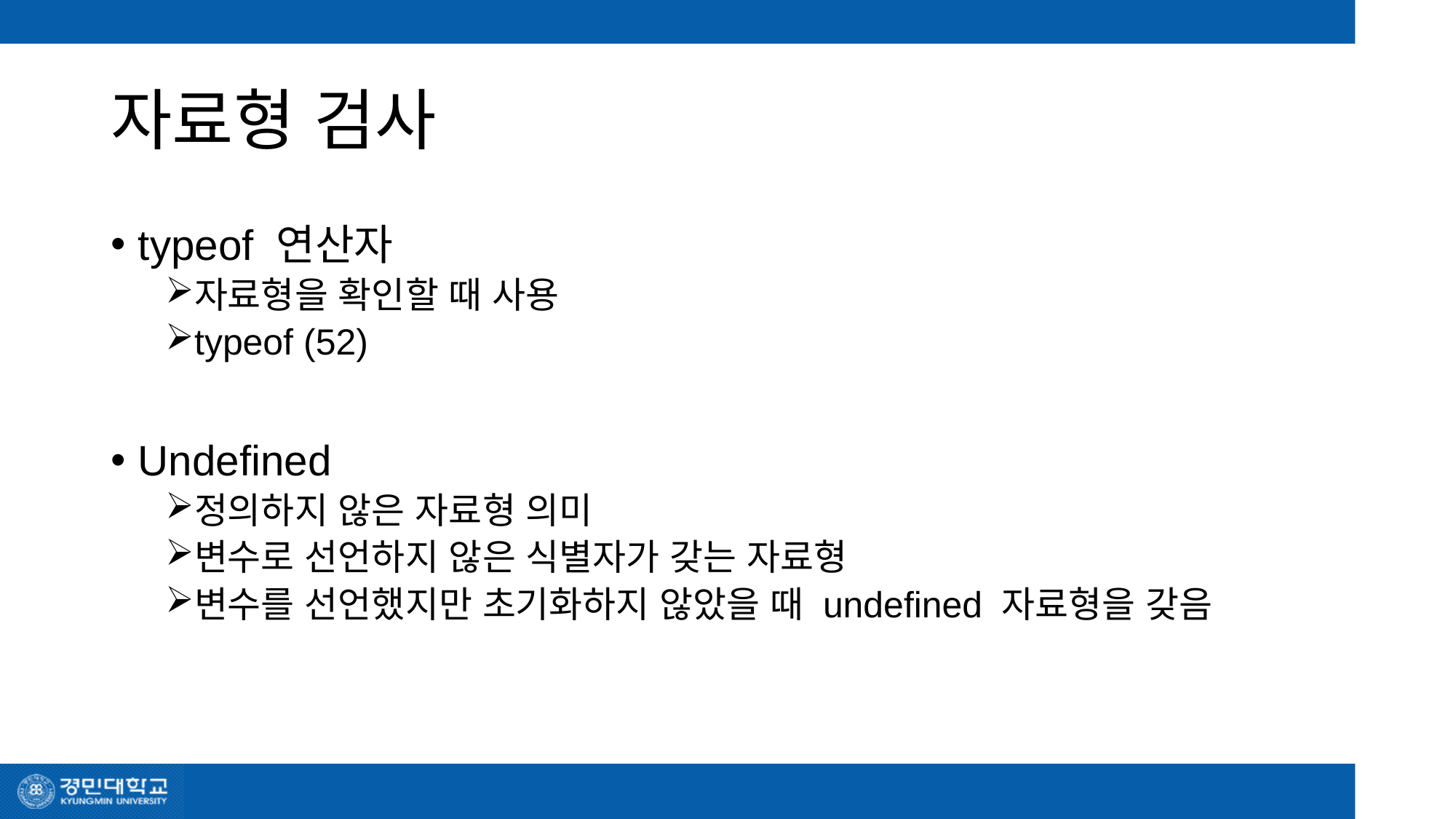

# 자료형 검사
typeof 연산자
자료형을 확인할 때 사용
typeof (52)

Undefined
정의하지 않은 자료형 의미
변수로 선언하지 않은 식별자가 갖는 자료형
변수를 선언했지만 초기화하지 않았을 때 undefined 자료형을 갖음